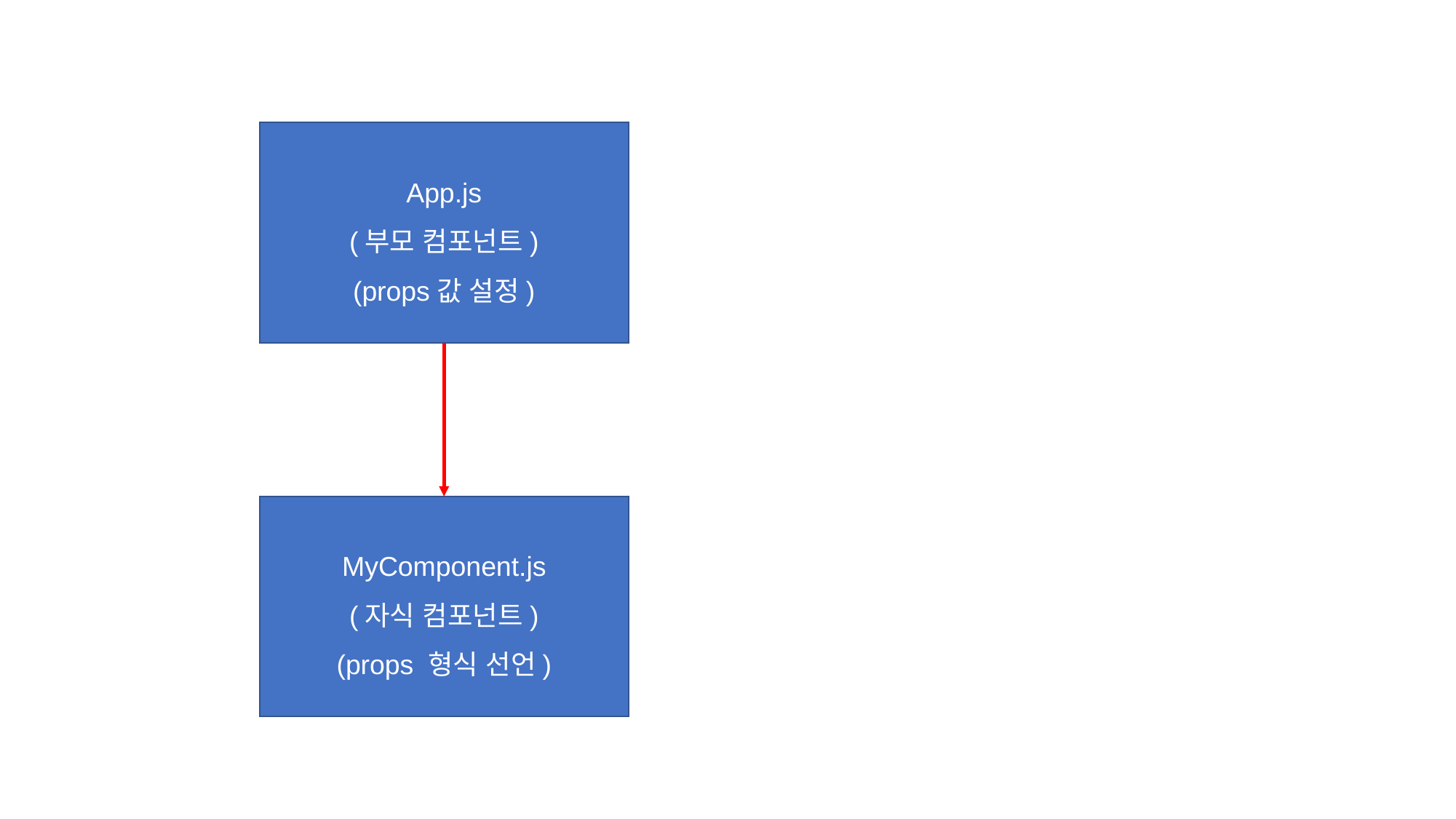

App.js
(부모 컴포넌트)
(props값 설정)
MyComponent.js
(자식 컴포넌트)
(props 형식 선언)